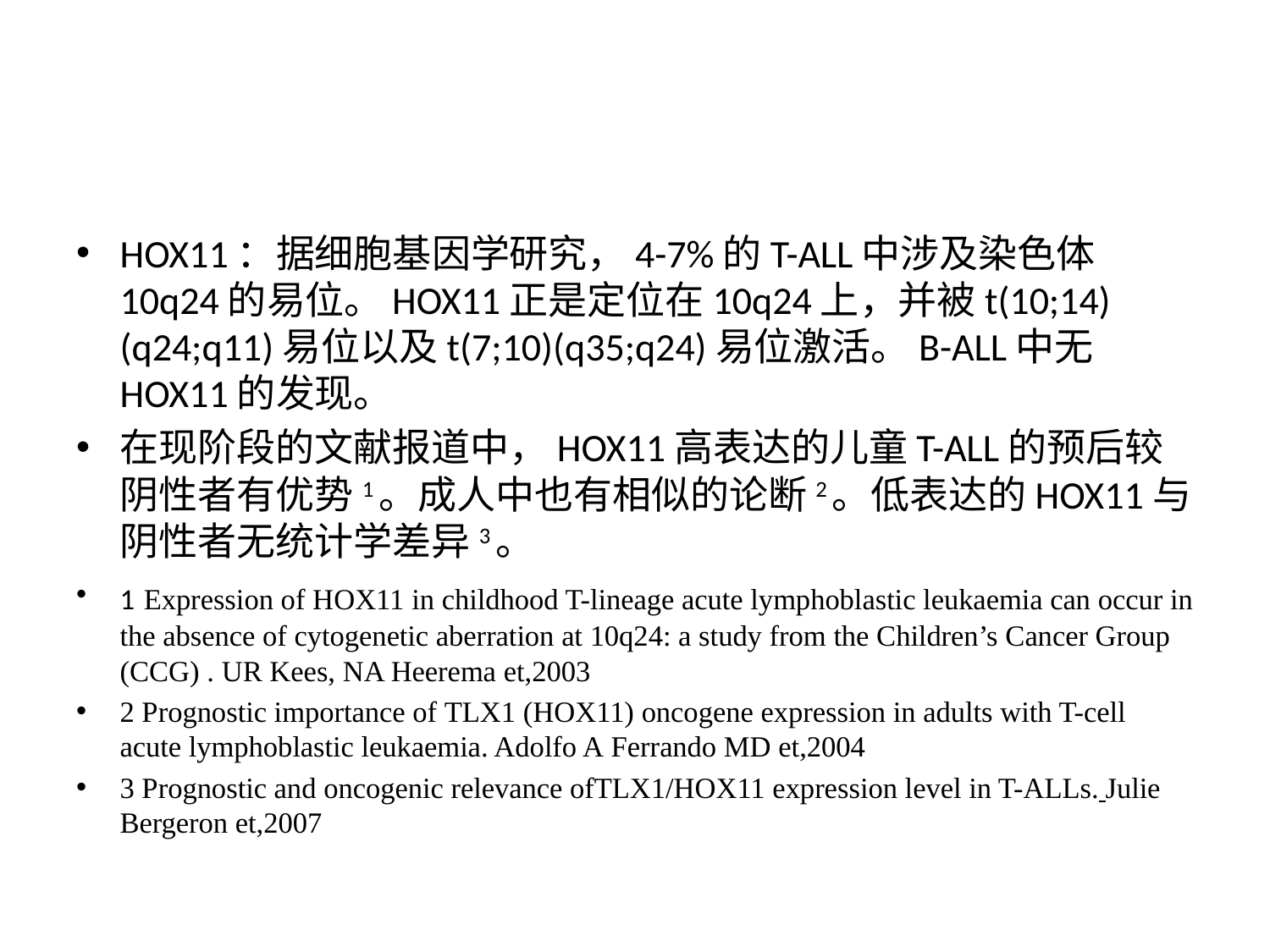

#
HOX11：据细胞基因学研究，4-7%的T-ALL中涉及染色体10q24的易位。HOX11正是定位在10q24上，并被t(10;14)(q24;q11)易位以及t(7;10)(q35;q24)易位激活。B-ALL中无HOX11的发现。
在现阶段的文献报道中，HOX11高表达的儿童T-ALL的预后较阴性者有优势1。成人中也有相似的论断2。低表达的HOX11与阴性者无统计学差异3。
1 Expression of HOX11 in childhood T-lineage acute lymphoblastic leukaemia can occur in the absence of cytogenetic aberration at 10q24: a study from the Children’s Cancer Group (CCG) . UR Kees, NA Heerema et,2003
2 Prognostic importance of TLX1 (HOX11) oncogene expression in adults with T-cell acute lymphoblastic leukaemia. Adolfo A Ferrando MD et,2004
3 Prognostic and oncogenic relevance ofTLX1/HOX11 expression level in T-ALLs. Julie Bergeron et,2007